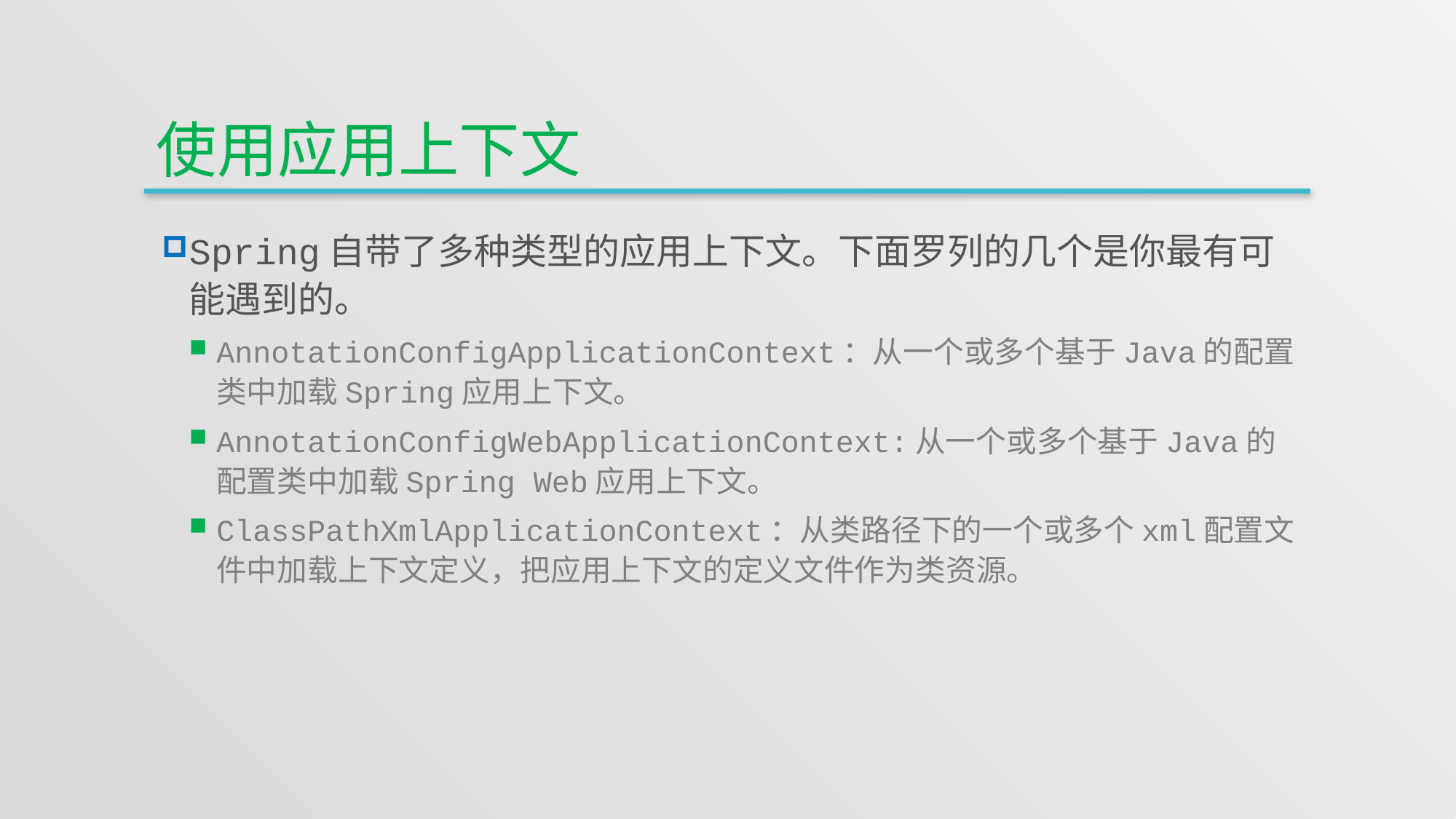

# 使用应用上下文
Spring自带了多种类型的应用上下文。下面罗列的几个是你最有可能遇到的。
AnnotationConfigApplicationContext：从一个或多个基于Java的配置类中加载Spring应用上下文。
AnnotationConfigWebApplicationContext:从一个或多个基于Java的配置类中加载Spring Web应用上下文。
ClassPathXmlApplicationContext：从类路径下的一个或多个xml配置文件中加载上下文定义，把应用上下文的定义文件作为类资源。